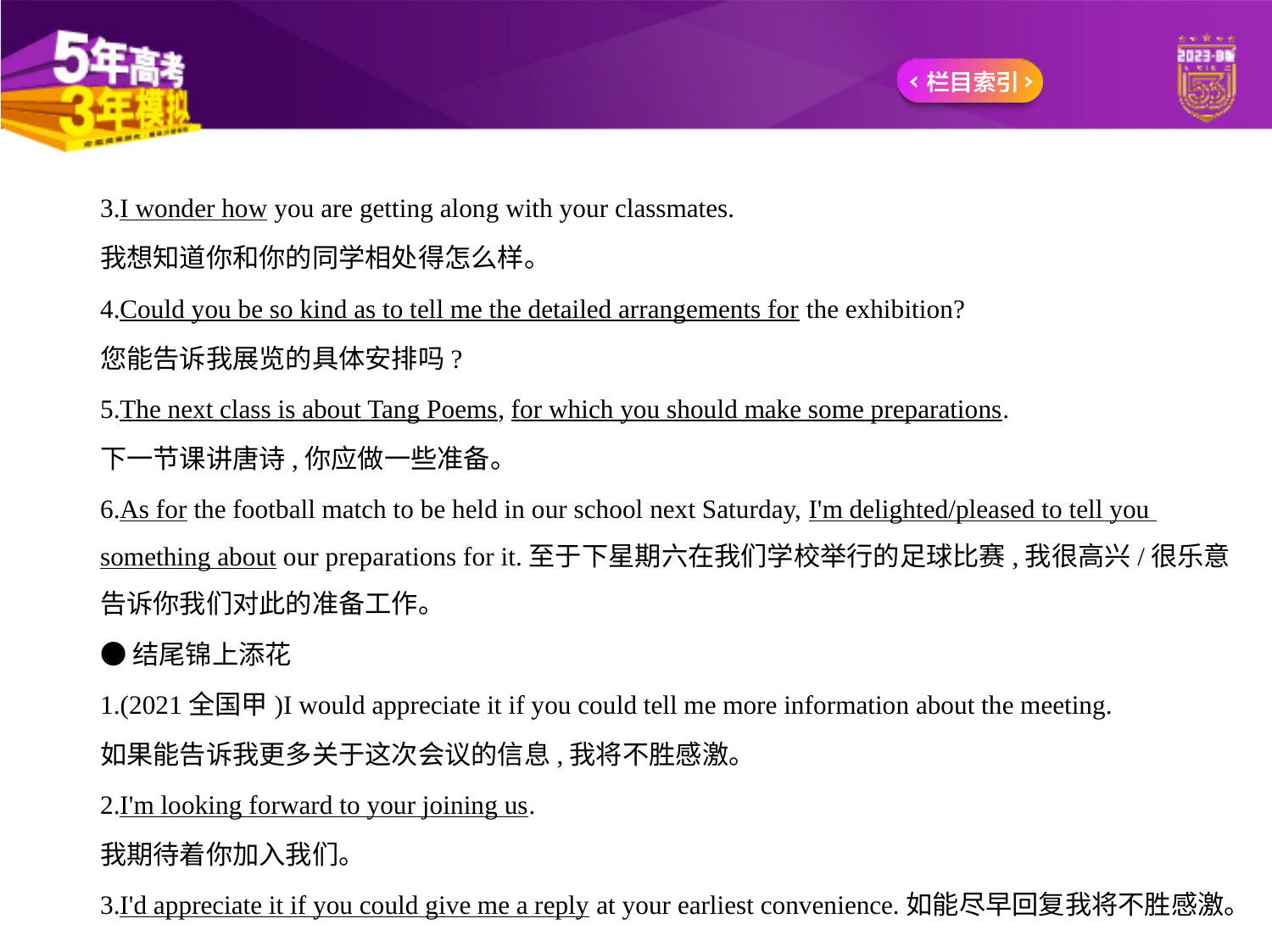

3.I wonder how you are getting along with your classmates.
我想知道你和你的同学相处得怎么样。
4.Could you be so kind as to tell me the detailed arrangements for the exhibition?
您能告诉我展览的具体安排吗?
5.The next class is about Tang Poems, for which you should make some preparations.
下一节课讲唐诗,你应做一些准备。
6.As for the football match to be held in our school next Saturday, I'm delighted/pleased to tell you
something about our preparations for it.至于下星期六在我们学校举行的足球比赛,我很高兴/很乐意
告诉你我们对此的准备工作。
●结尾锦上添花
1.(2021全国甲)I would appreciate it if you could tell me more information about the meeting.
如果能告诉我更多关于这次会议的信息,我将不胜感激。
2.I'm looking forward to your joining us.
我期待着你加入我们。
3.I'd appreciate it if you could give me a reply at your earliest convenience.如能尽早回复我将不胜感激。